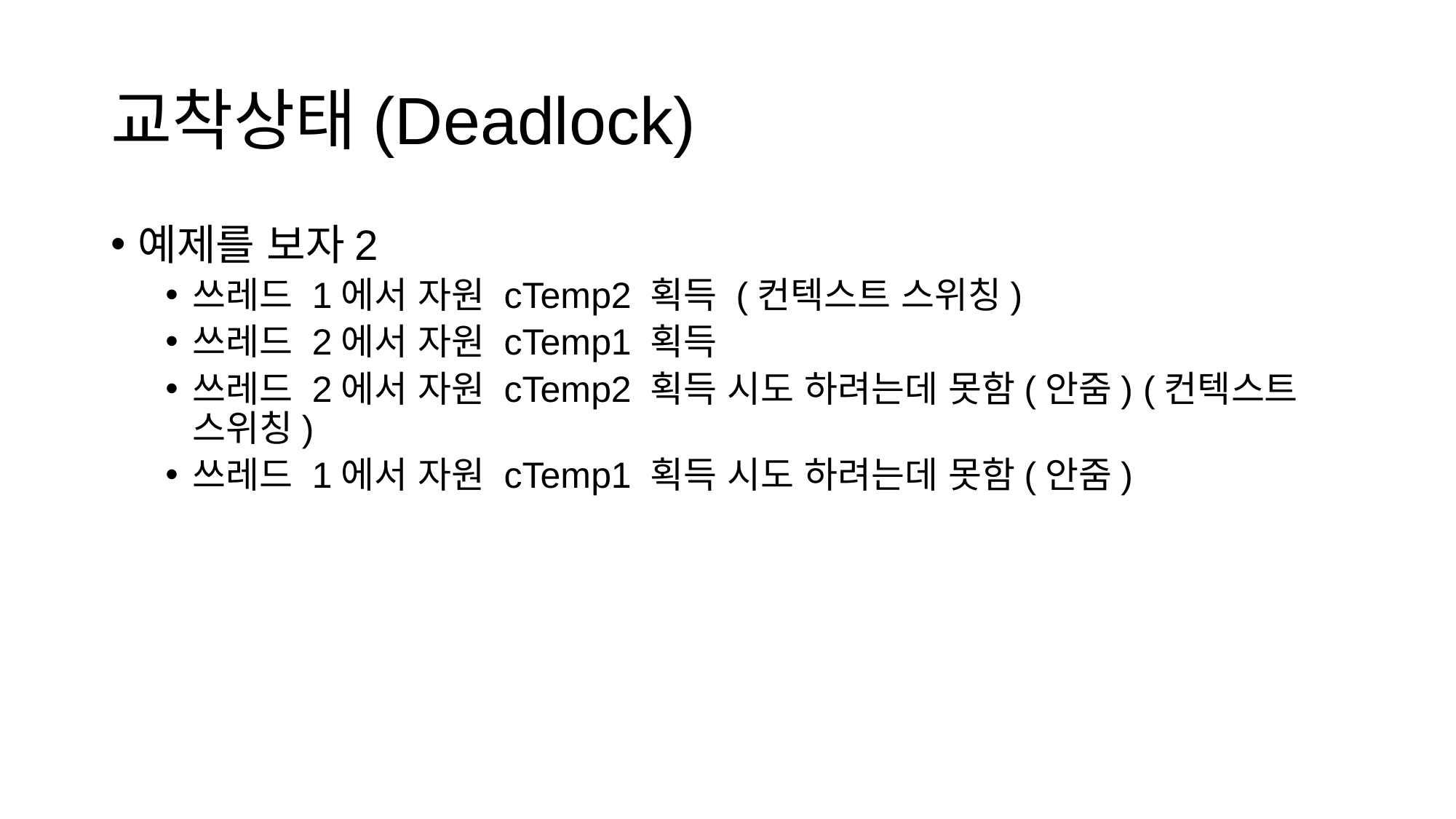

# 교착상태(Deadlock)
예제를 보자2
쓰레드 1에서 자원 cTemp2 획득 (컨텍스트 스위칭)
쓰레드 2에서 자원 cTemp1 획득
쓰레드 2에서 자원 cTemp2 획득 시도 하려는데 못함(안줌) (컨텍스트 스위칭)
쓰레드 1에서 자원 cTemp1 획득 시도 하려는데 못함(안줌)